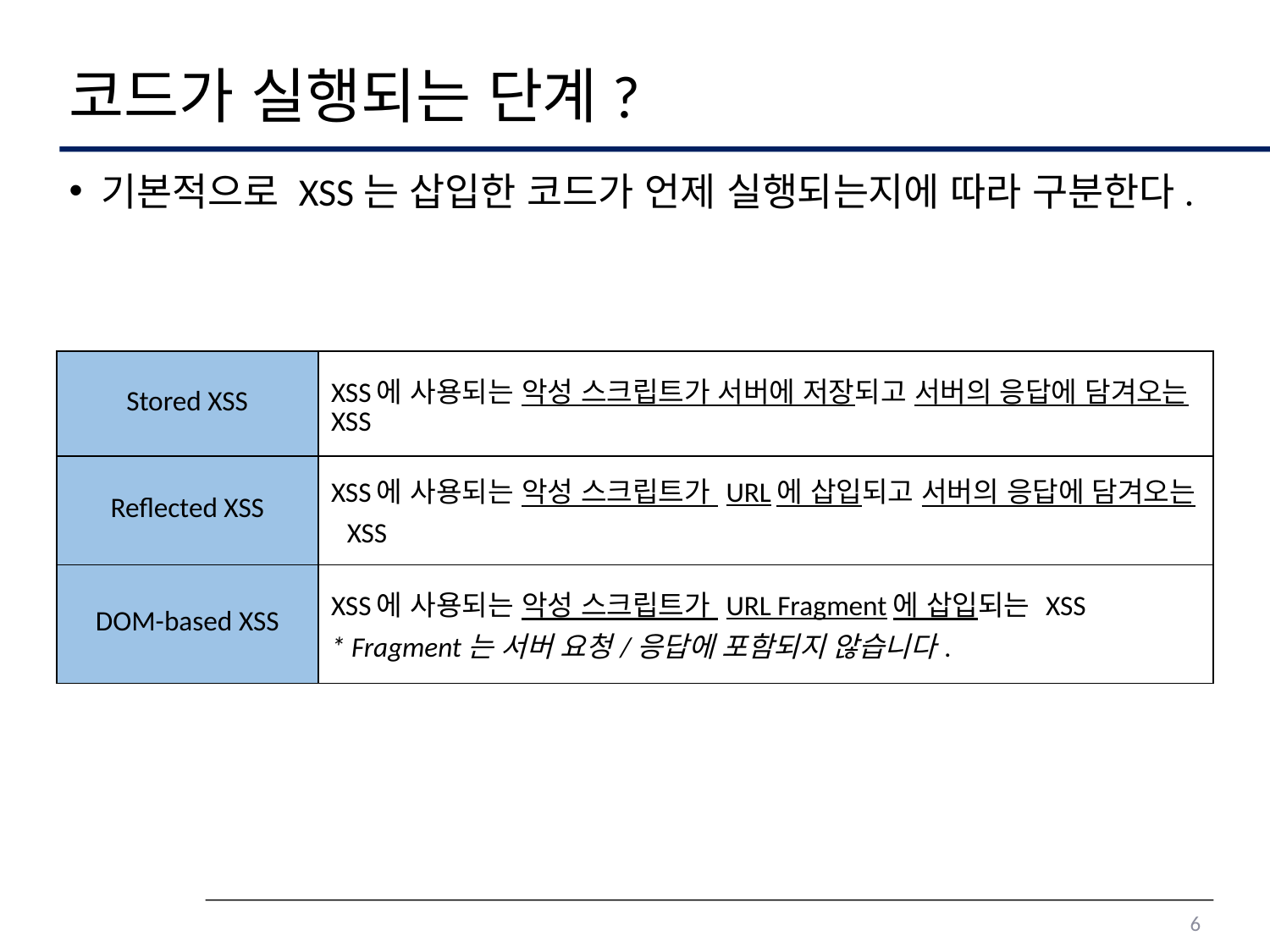

# 코드가 실행되는 단계?
기본적으로 XSS는 삽입한 코드가 언제 실행되는지에 따라 구분한다.
| Stored XSS | XSS에 사용되는 악성 스크립트가 서버에 저장되고 서버의 응답에 담겨오는 XSS |
| --- | --- |
| Reflected XSS | XSS에 사용되는 악성 스크립트가 URL에 삽입되고 서버의 응답에 담겨오는 XSS |
| DOM-based XSS | XSS에 사용되는 악성 스크립트가 URL Fragment에 삽입되는 XSS \* Fragment는 서버 요청/응답에 포함되지 않습니다. |
6